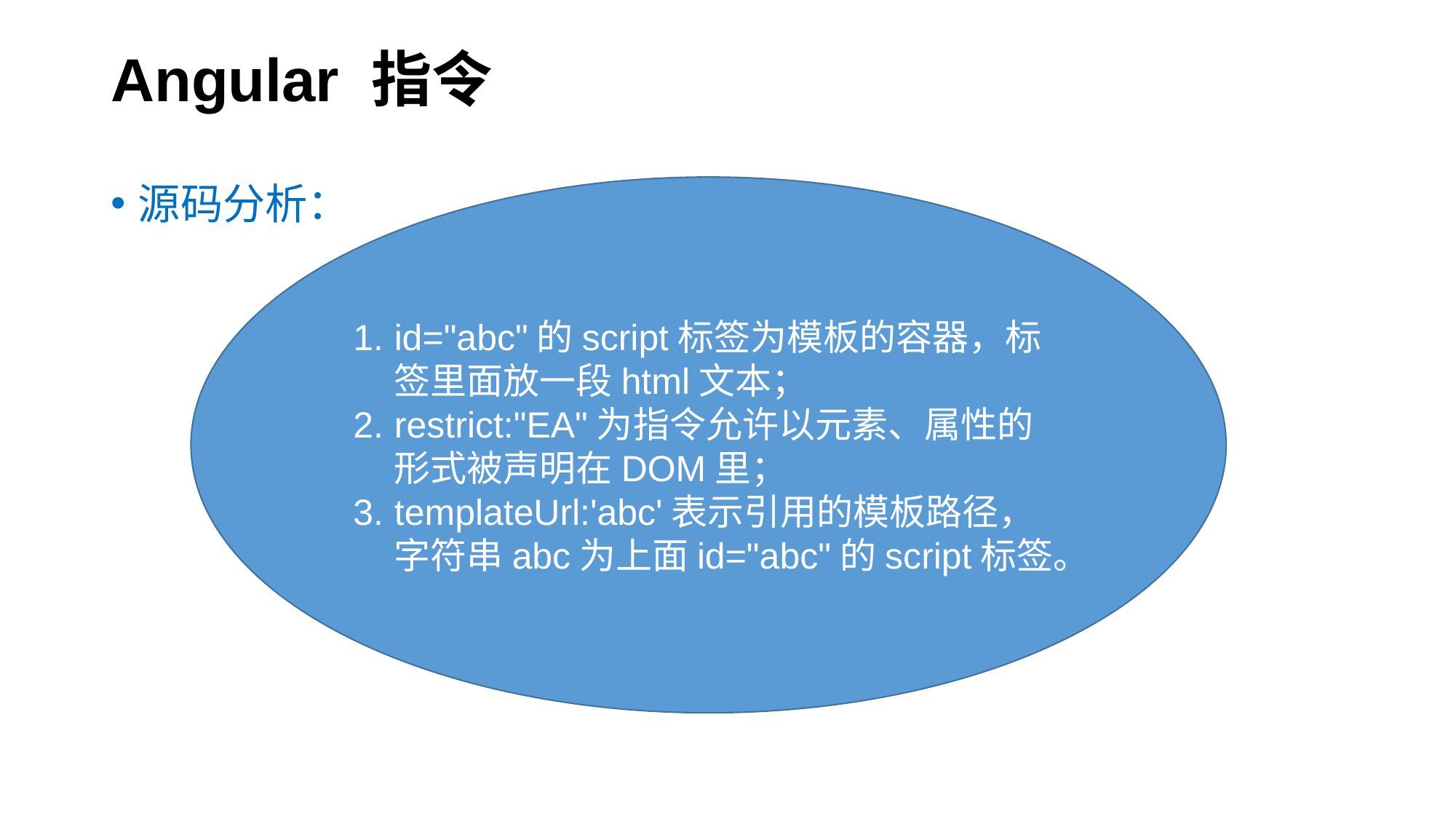

# Angular 指令
源码分析：

id="abc"的script标签为模板的容器，标签里面放一段html文本；
restrict:"EA"为指令允许以元素、属性的形式被声明在DOM里；
templateUrl:'abc'表示引用的模板路径，字符串abc为上面id="abc"的script标签。